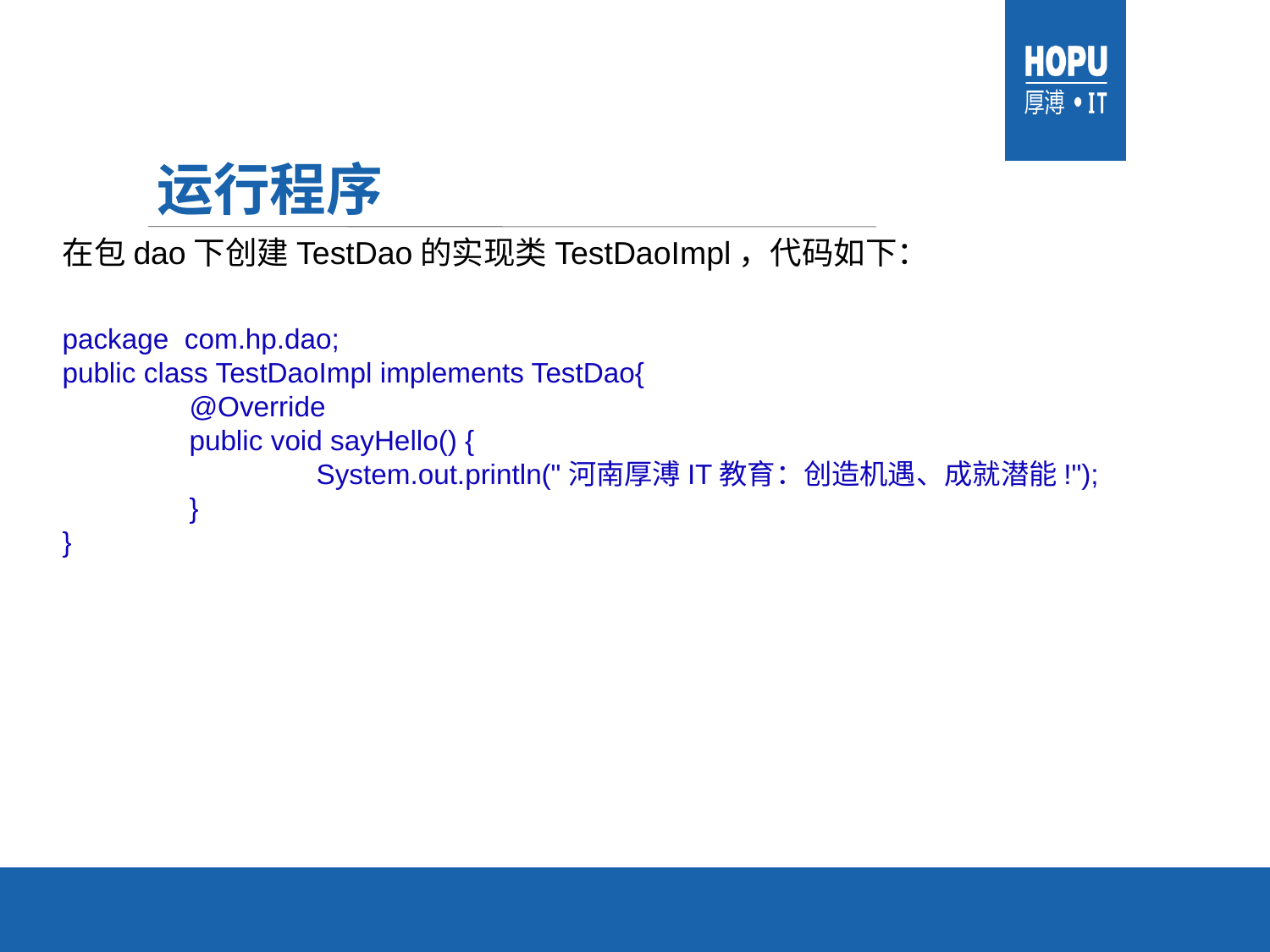

# 运行程序
在包dao下创建TestDao的实现类TestDaoImpl，代码如下：

package  com.hp.dao;
public class TestDaoImpl implements TestDao{
	@Override
	public void sayHello() {
		System.out.println("河南厚溥IT教育：创造机遇、成就潜能!");
	}
}